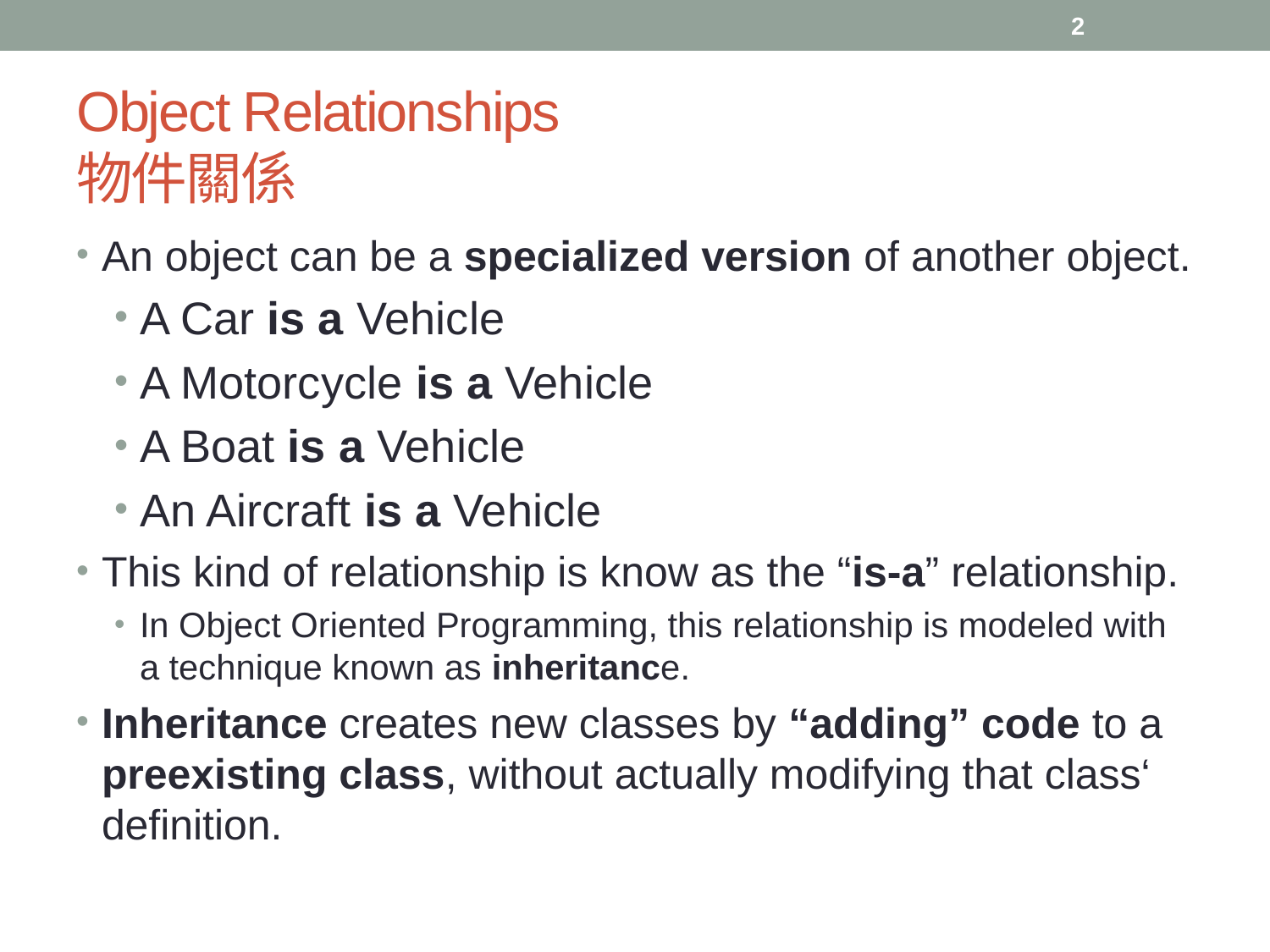

2
# Object Relationships 物件關係
An object can be a specialized version of another object.
A Car is a Vehicle
A Motorcycle is a Vehicle
A Boat is a Vehicle
An Aircraft is a Vehicle
This kind of relationship is know as the “is-a” relationship.
In Object Oriented Programming, this relationship is modeled with a technique known as inheritance.
Inheritance creates new classes by “adding” code to a preexisting class, without actually modifying that class‘ definition.